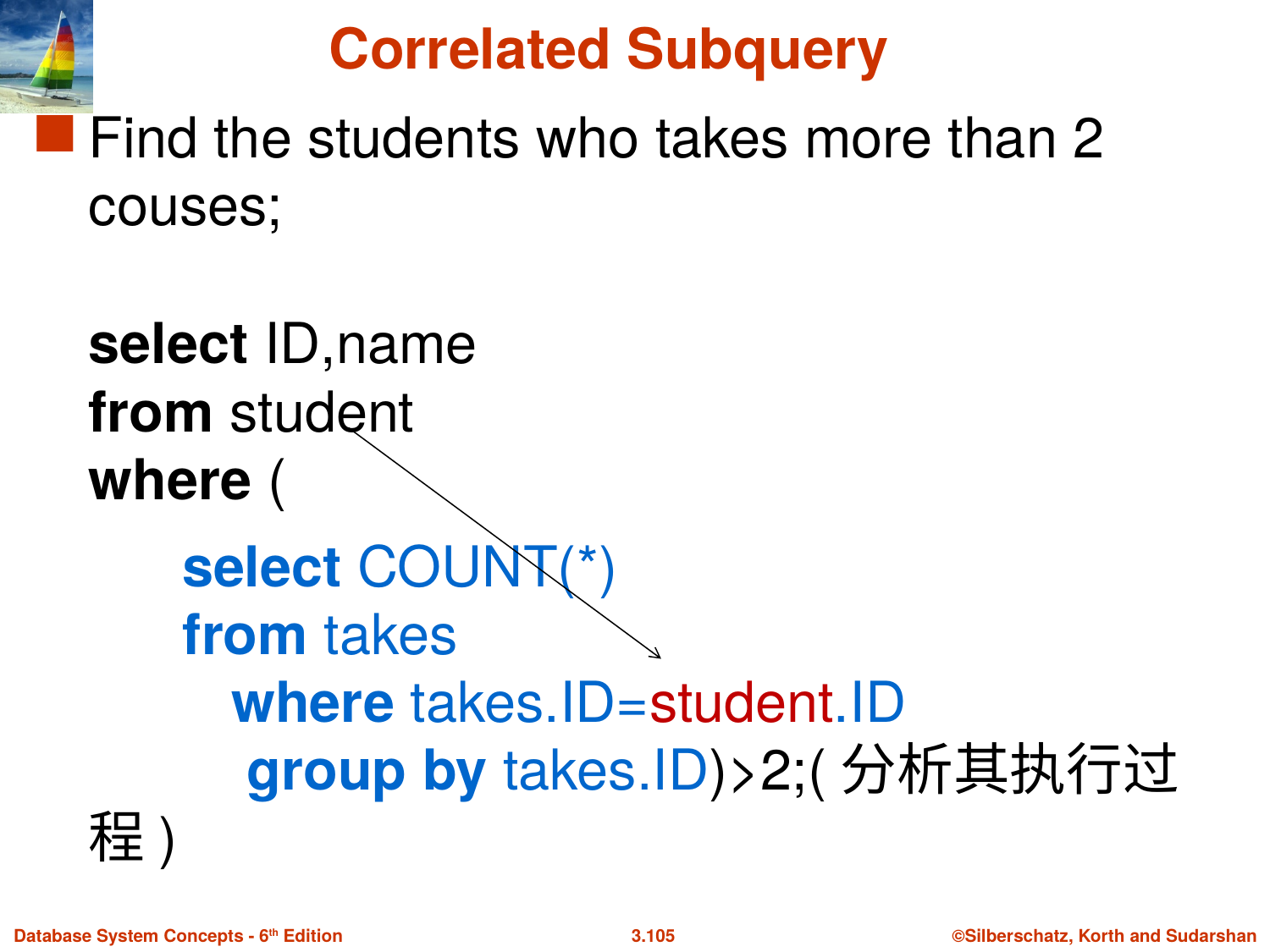

# Correlated Subquery
Find the students who takes more than 2 couses;
select ID,name
from student
where (
         select COUNT(*)
      from takes
     	 where takes.ID=student.ID
	  group by takes.ID)>2;(分析其执行过程)